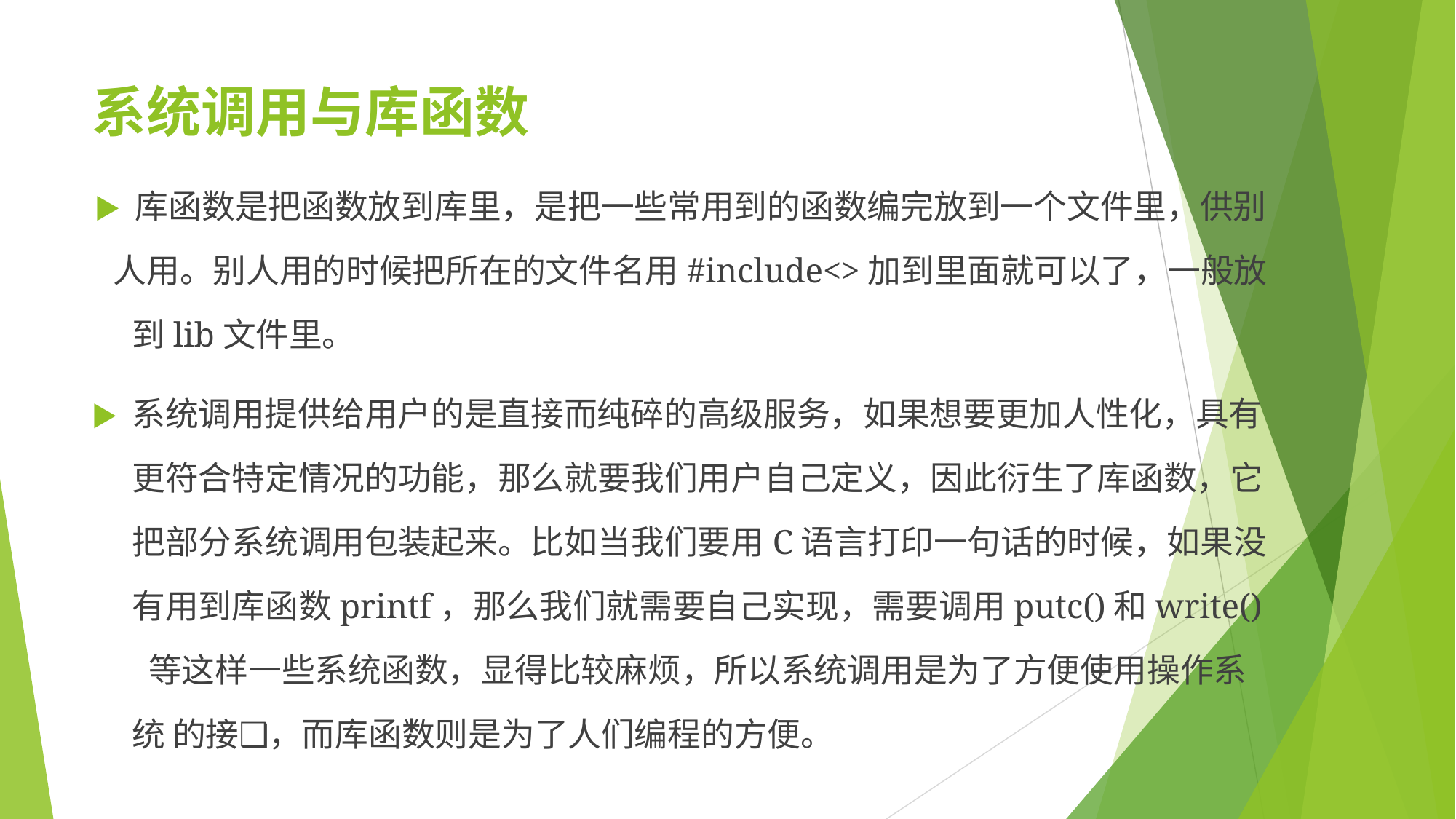

# 系统调用与库函数
▶	库函数是把函数放到库里，是把一些常用到的函数编完放到一个文件里，供别
人用。别人用的时候把所在的文件名用#include<>加到里面就可以了，一般放
到lib文件里。
▶	系统调用提供给用户的是直接而纯碎的高级服务，如果想要更加人性化，具有 更符合特定情况的功能，那么就要我们用户自己定义，因此衍生了库函数，它 把部分系统调用包装起来。比如当我们要用C语言打印一句话的时候，如果没 有用到库函数printf，那么我们就需要自己实现，需要调用putc()和write()  等这样一些系统函数，显得比较麻烦，所以系统调用是为了方便使用操作系统 的接❑，而库函数则是为了人们编程的方便。